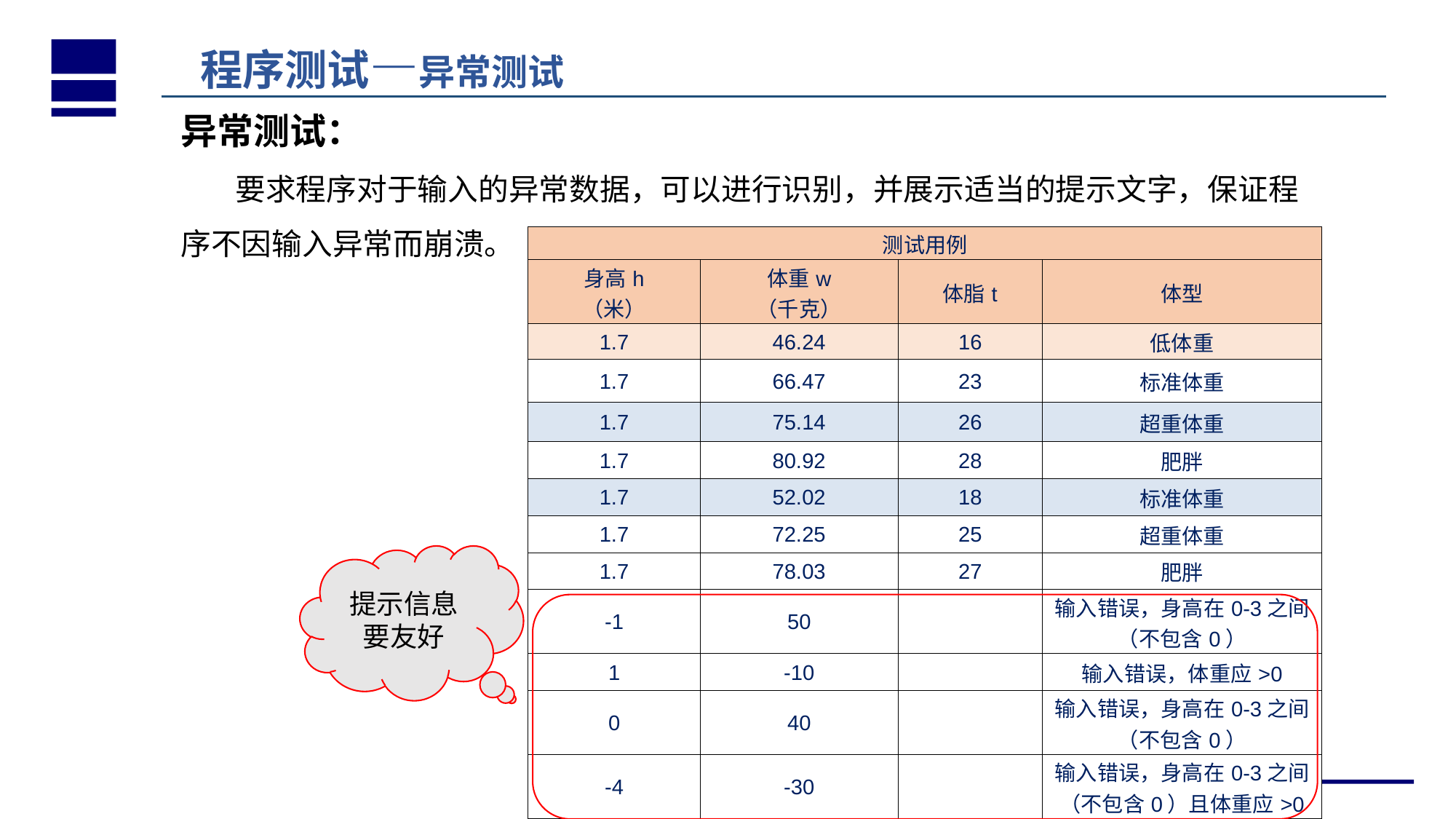

程序测试—异常测试
异常测试：
要求程序对于输入的异常数据，可以进行识别，并展示适当的提示文字，保证程序不因输入异常而崩溃。
| 测试用例 |  |  |  |
| --- | --- | --- | --- |
| 身高h （米） | 体重w （千克） | 体脂t | 体型 |
| 1.7 | 46.24 | 16 | 低体重 |
| 1.7 | 66.47 | 23 | 标准体重 |
| 1.7 | 75.14 | 26 | 超重体重 |
| 1.7 | 80.92 | 28 | 肥胖 |
| 1.7 | 52.02 | 18 | 标准体重 |
| 1.7 | 72.25 | 25 | 超重体重 |
| 1.7 | 78.03 | 27 | 肥胖 |
| -1 | 50 |  | 输入错误，身高在0-3之间（不包含0） |
| 1 | -10 |  | 输入错误，体重应>0 |
| 0 | 40 |  | 输入错误，身高在0-3之间（不包含0） |
| -4 | -30 |  | 输入错误，身高在0-3之间（不包含0）且体重应>0 |
提示信息要友好